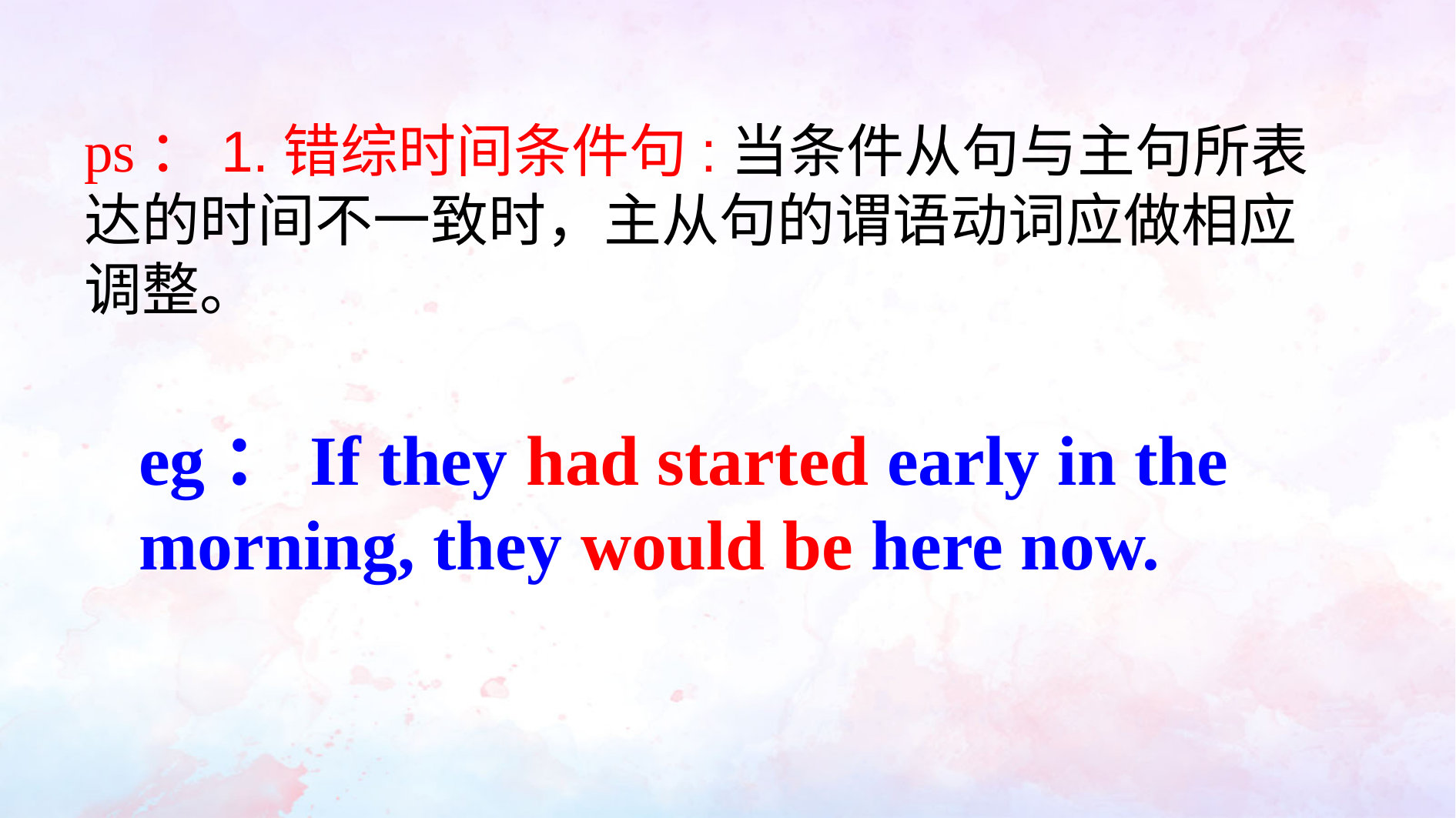

ps：1.错综时间条件句:当条件从句与主句所表达的时间不一致时，主从句的谓语动词应做相应调整。
eg：If they had started early in the morning, they would be here now.